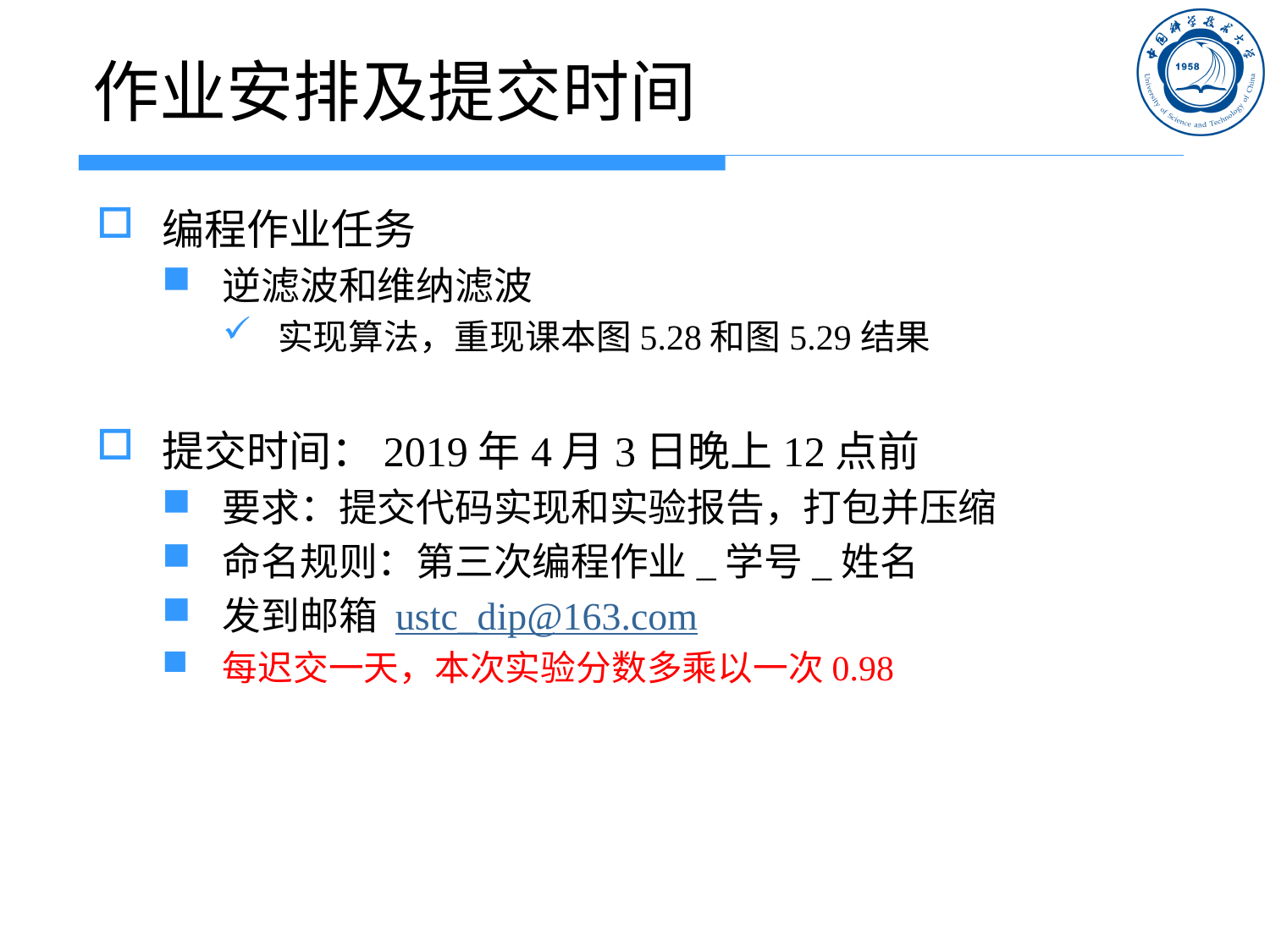

# 作业安排及提交时间
编程作业任务
逆滤波和维纳滤波
实现算法，重现课本图5.28和图5.29结果

提交时间：2019年4月3日晚上12点前
要求：提交代码实现和实验报告，打包并压缩
命名规则：第三次编程作业_学号_姓名
发到邮箱 ustc_dip@163.com
每迟交一天，本次实验分数多乘以一次0.98